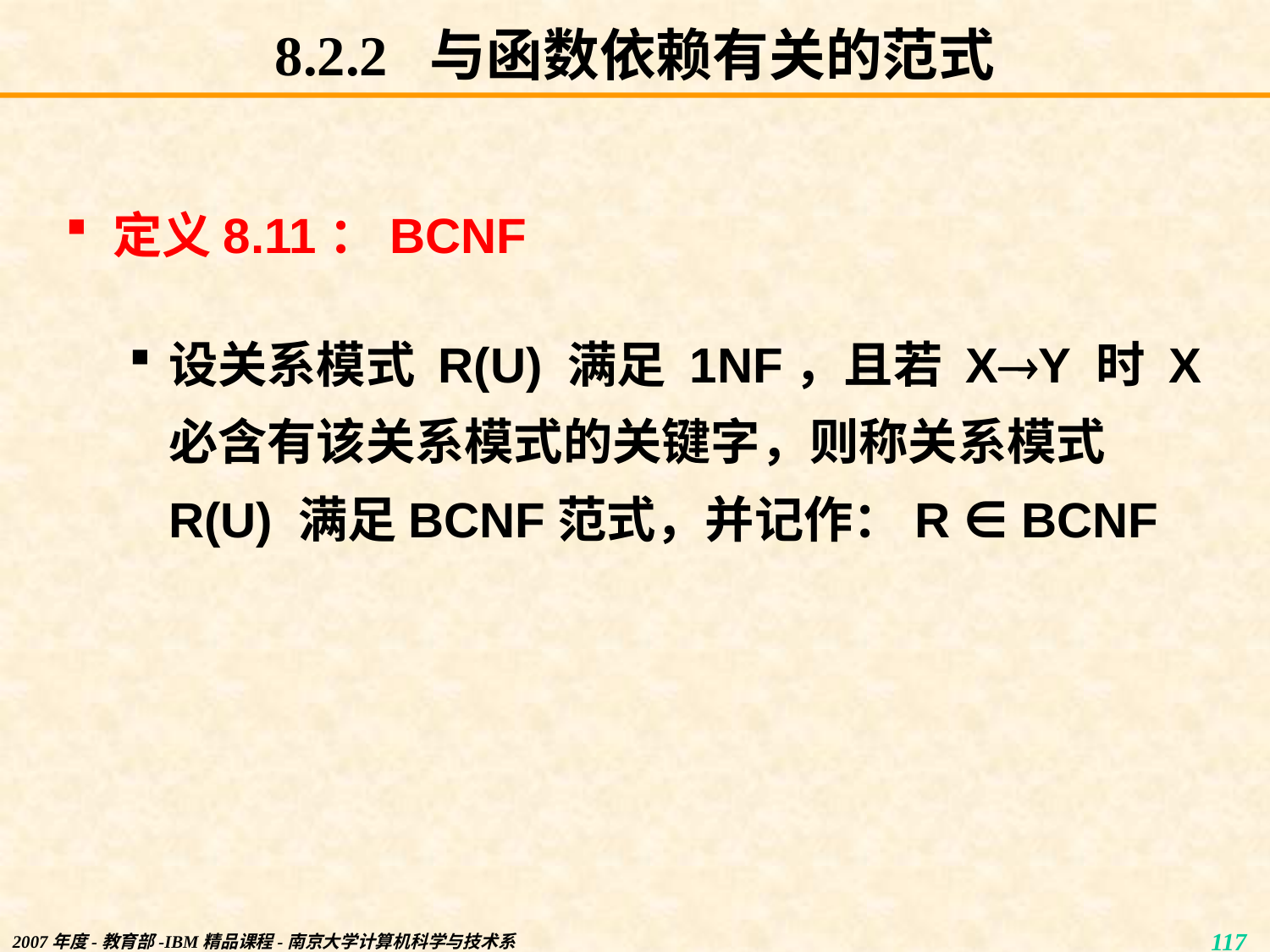

# 8.2.2  与函数依赖有关的范式
定义8.11：BCNF

设关系模式 R(U) 满足 1NF，且若 X→Y 时 X 必含有该关系模式的关键字，则称关系模式 R(U) 满足BCNF范式，并记作：R ∈ BCNF
117
2007年度-教育部-IBM精品课程-南京大学计算机科学与技术系